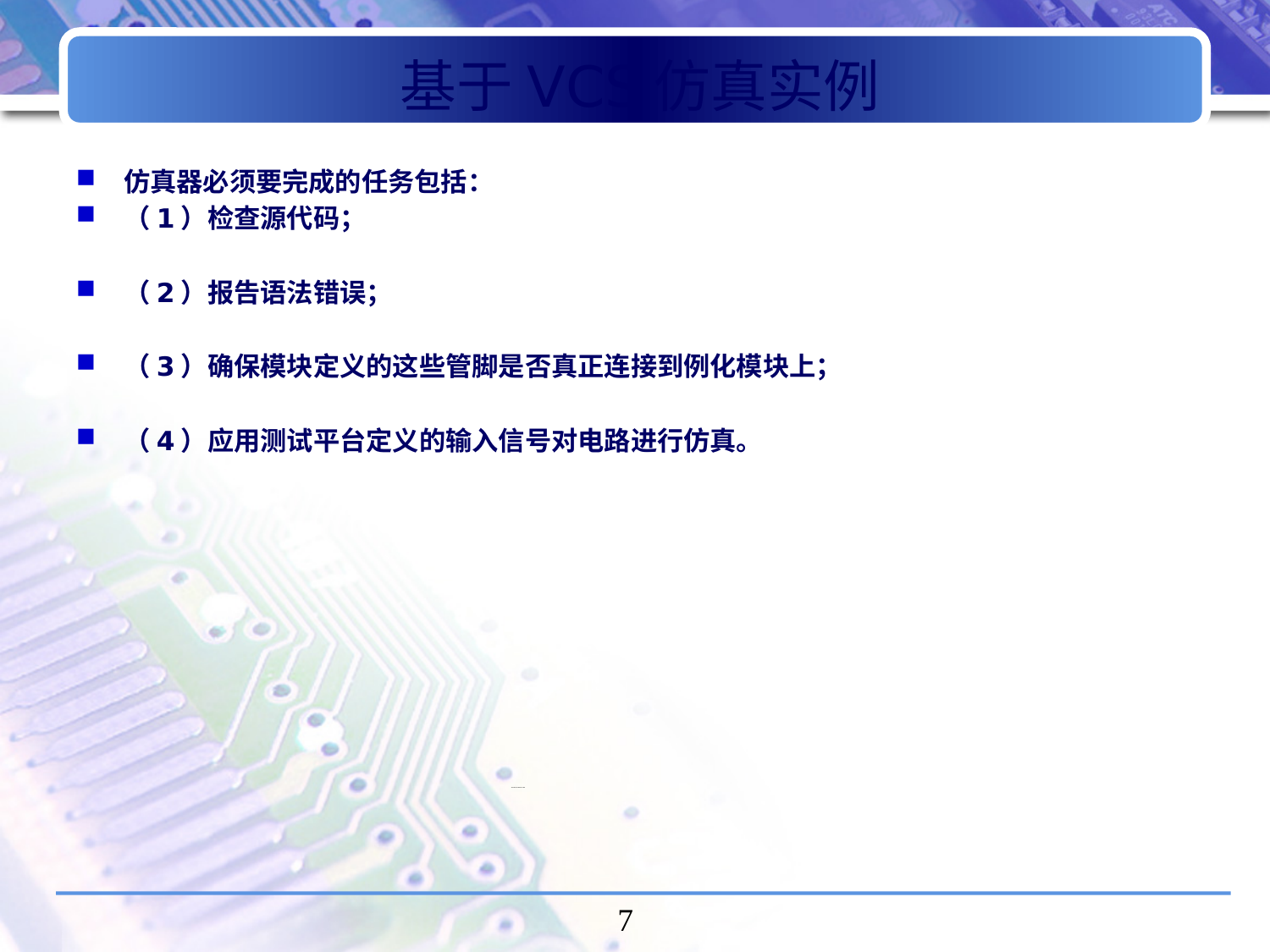

# 基于VCS仿真实例
仿真器必须要完成的任务包括：
（1）检查源代码；

（2）报告语法错误；

（3）确保模块定义的这些管脚是否真正连接到例化模块上；

（4）应用测试平台定义的输入信号对电路进行仿真。

www.eecourse.com
7